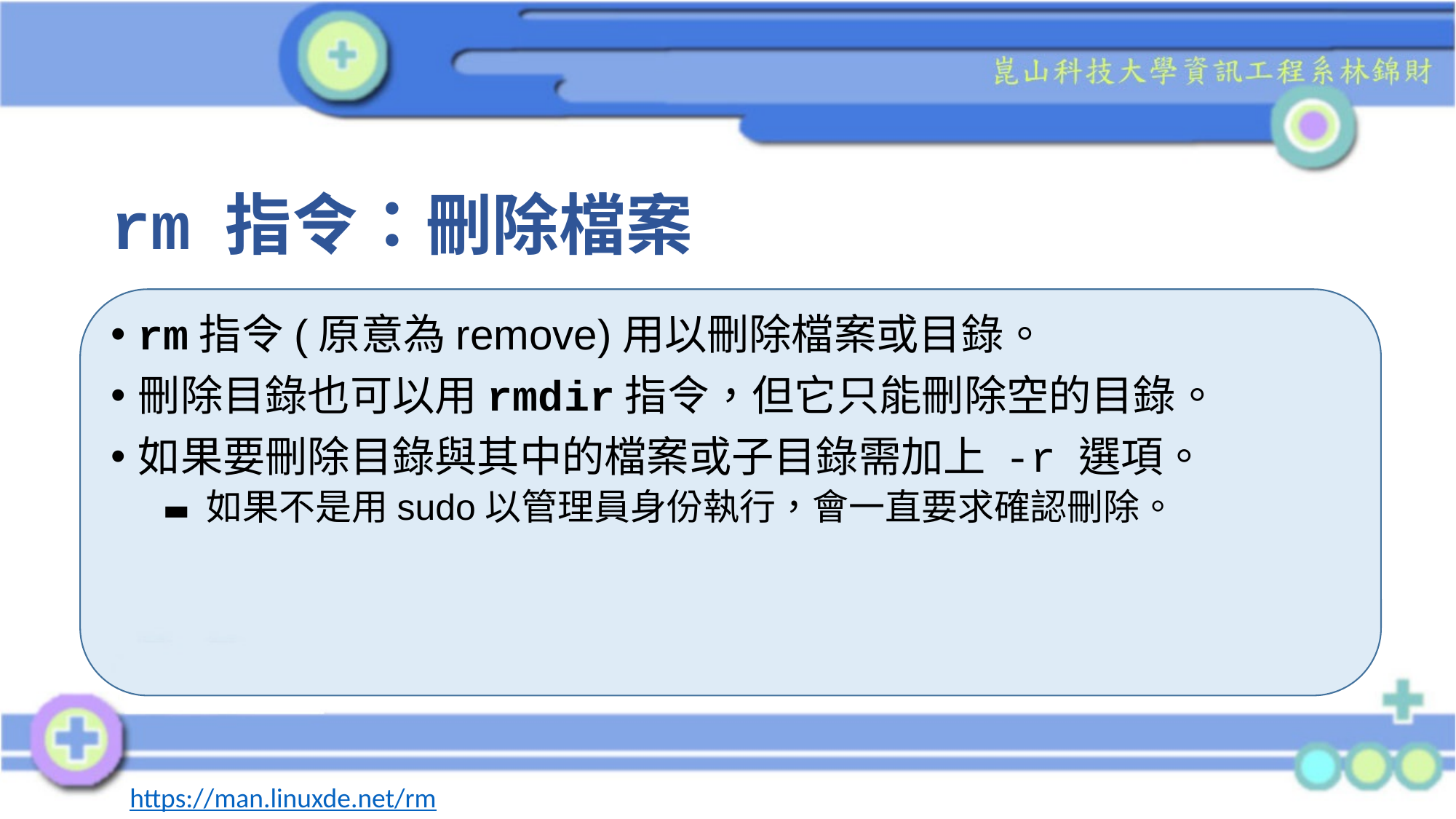

# rm 指令：刪除檔案

rm指令(原意為remove)用以刪除檔案或目錄。
刪除目錄也可以用rmdir指令，但它只能刪除空的目錄。
如果要刪除目錄與其中的檔案或子目錄需加上 -r 選項。
如果不是用sudo以管理員身份執行，會一直要求確認刪除。
https://man.linuxde.net/rm